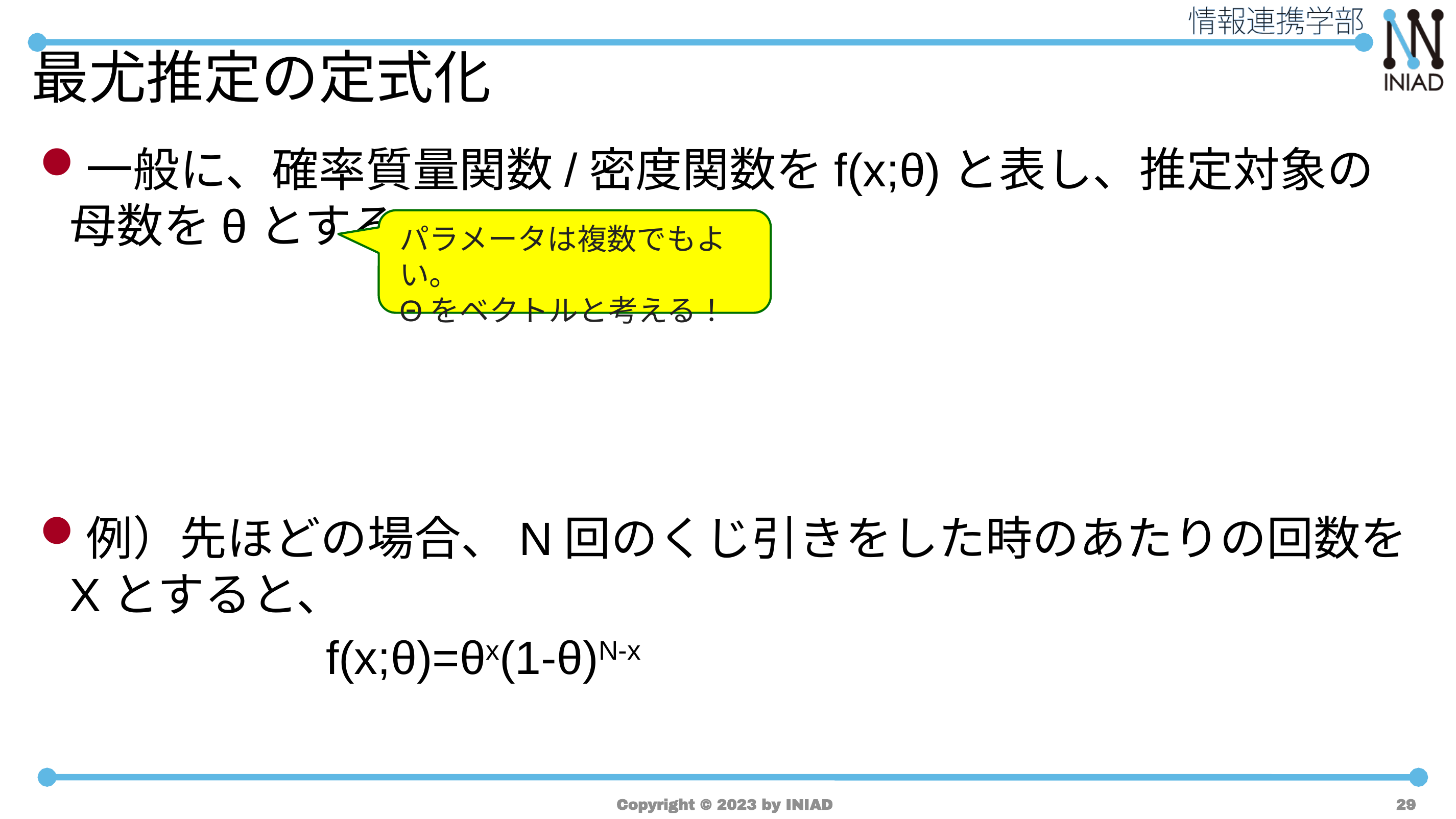

# 最尤推定の定式化
一般に、確率質量関数/密度関数をf(x;θ)と表し、推定対象の母数をθとする。

例）先ほどの場合、N回のくじ引きをした時のあたりの回数をXとすると、
                      f(x;θ)=θx(1-θ)N-x

パラメータは複数でもよい。
Θをベクトルと考える！
Copyright © 2023 by INIAD
29